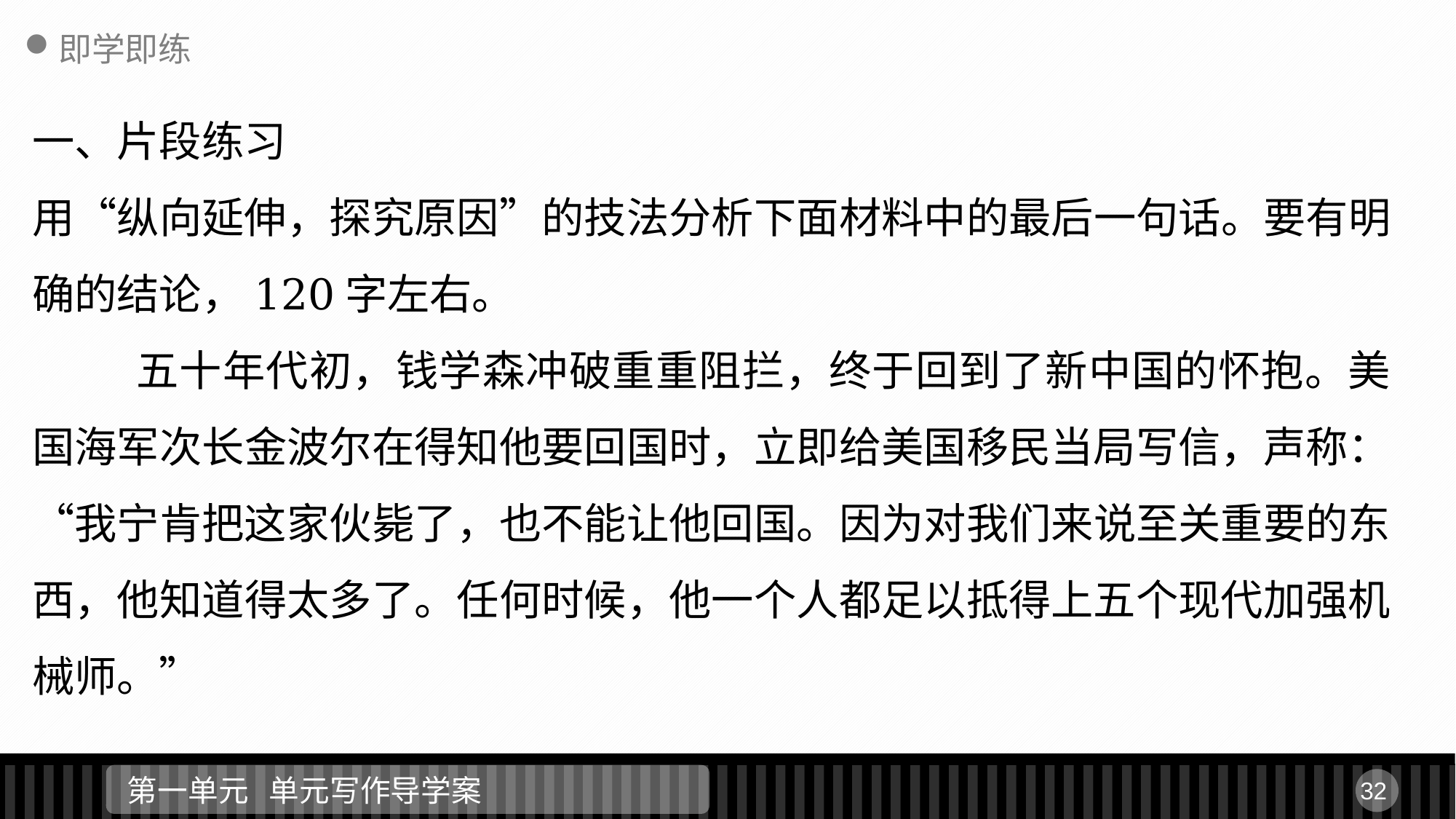

即学即练
一、片段练习
用“纵向延伸，探究原因”的技法分析下面材料中的最后一句话。要有明确的结论，120字左右。
         五十年代初，钱学森冲破重重阻拦，终于回到了新中国的怀抱。美国海军次长金波尔在得知他要回国时，立即给美国移民当局写信，声称：“我宁肯把这家伙毙了，也不能让他回国。因为对我们来说至关重要的东西，他知道得太多了。任何时候，他一个人都足以抵得上五个现代加强机械师。”